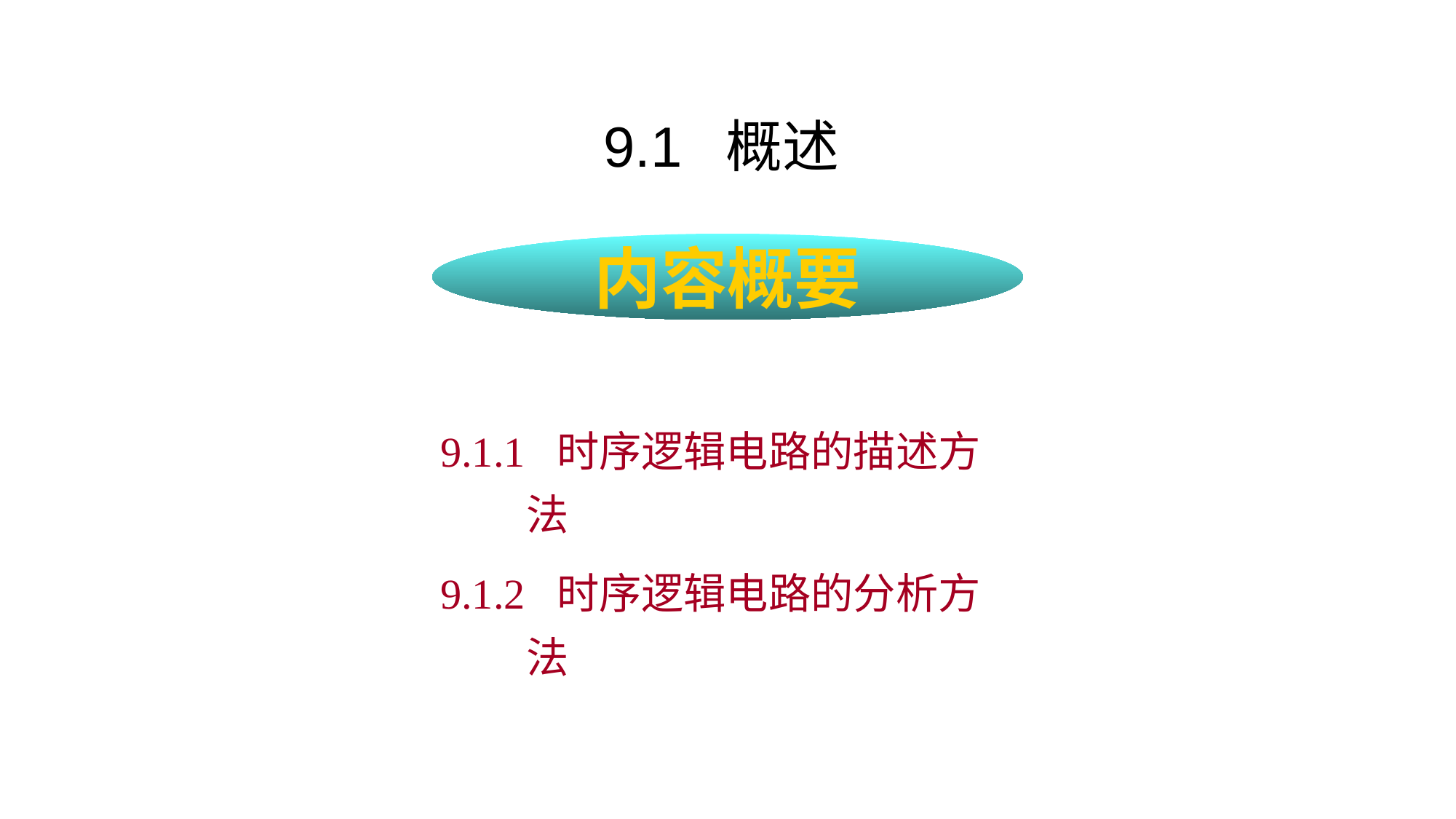

# 9.1  概述
内容概要
9.1.1  时序逻辑电路的描述方法
9.1.2  时序逻辑电路的分析方法